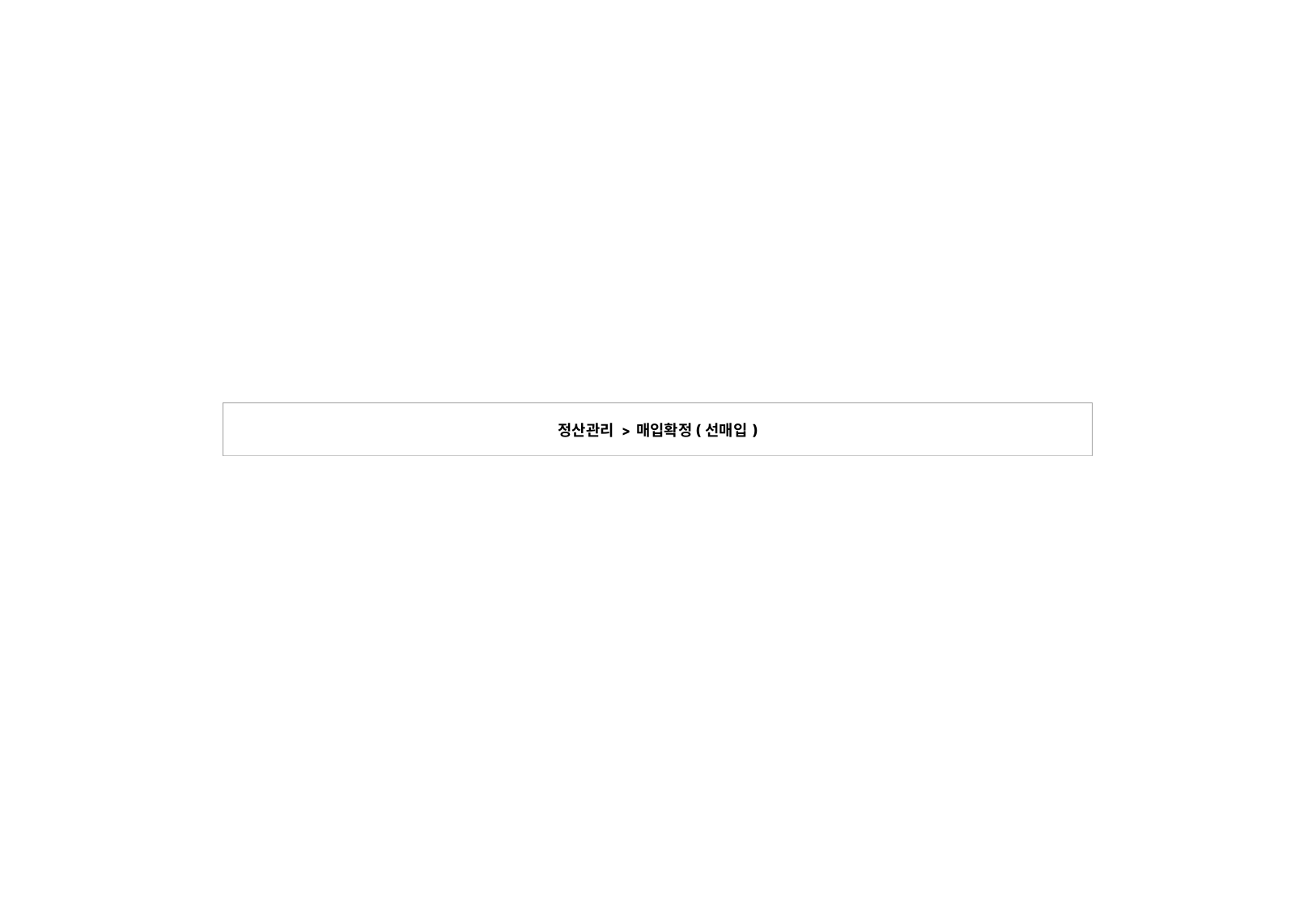

| 정산관리 > 매입확정(선매입) |
| --- |